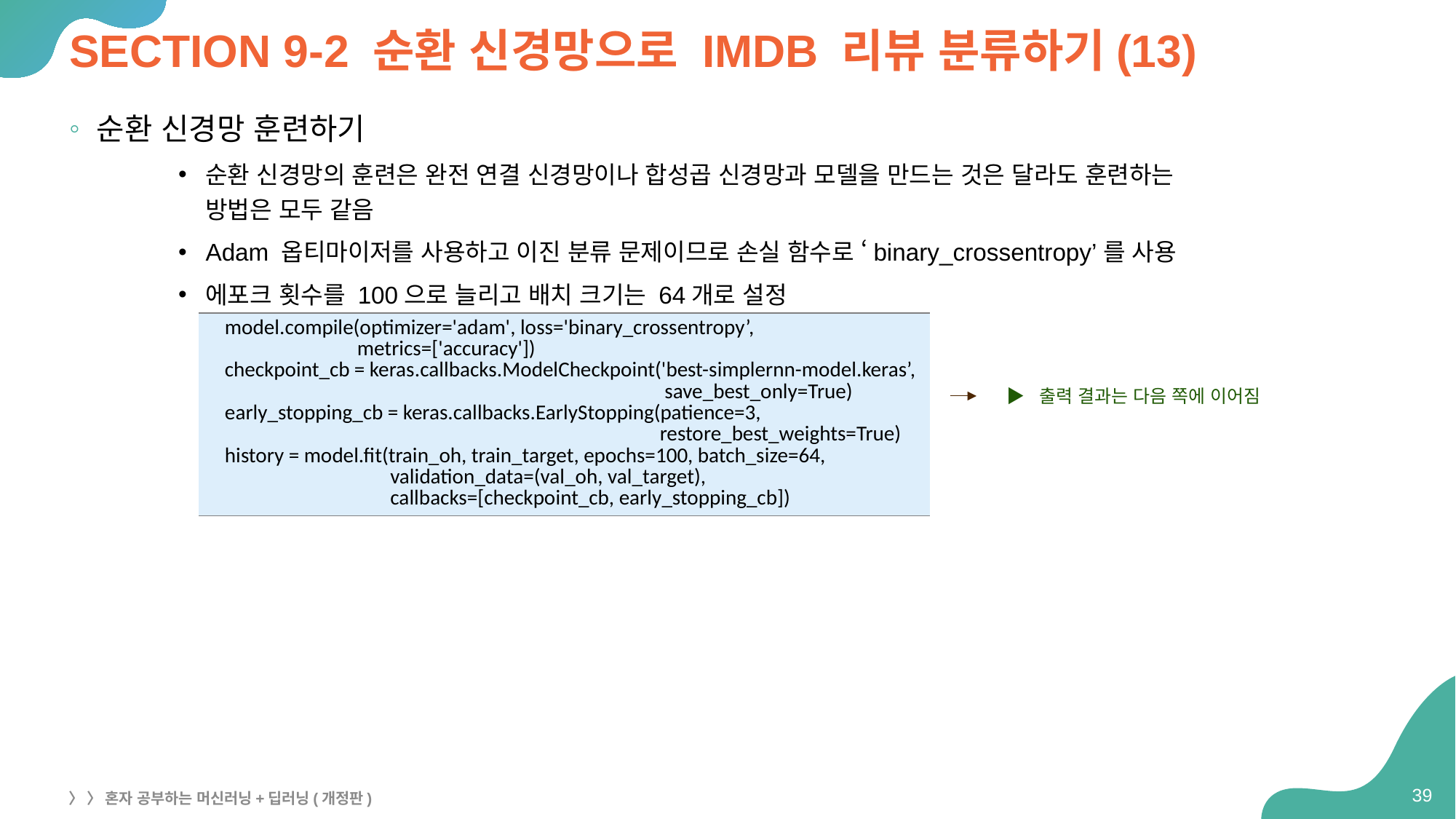

# SECTION 9-2 순환 신경망으로 IMDB 리뷰 분류하기(13)
순환 신경망 훈련하기
순환 신경망의 훈련은 완전 연결 신경망이나 합성곱 신경망과 모델을 만드는 것은 달라도 훈련하는
방법은 모두 같음
Adam 옵티마이저를 사용하고 이진 분류 문제이므로 손실 함수로 ‘binary_crossentropy’를 사용
에포크 횟수를 100으로 늘리고 배치 크기는 64개로 설정
| model.compile(optimizer='adam', loss='binary\_crossentropy’, metrics=['accuracy']) checkpoint\_cb = keras.callbacks.ModelCheckpoint('best-simplernn-model.keras’, save\_best\_only=True) early\_stopping\_cb = keras.callbacks.EarlyStopping(patience=3, restore\_best\_weights=True) history = model.fit(train\_oh, train\_target, epochs=100, batch\_size=64, validation\_data=(val\_oh, val\_target), callbacks=[checkpoint\_cb, early\_stopping\_cb]) |
| --- |
▶  출력 결과는 다음 쪽에 이어짐
39
〉 〉 혼자 공부하는 머신러닝+딥러닝(개정판)